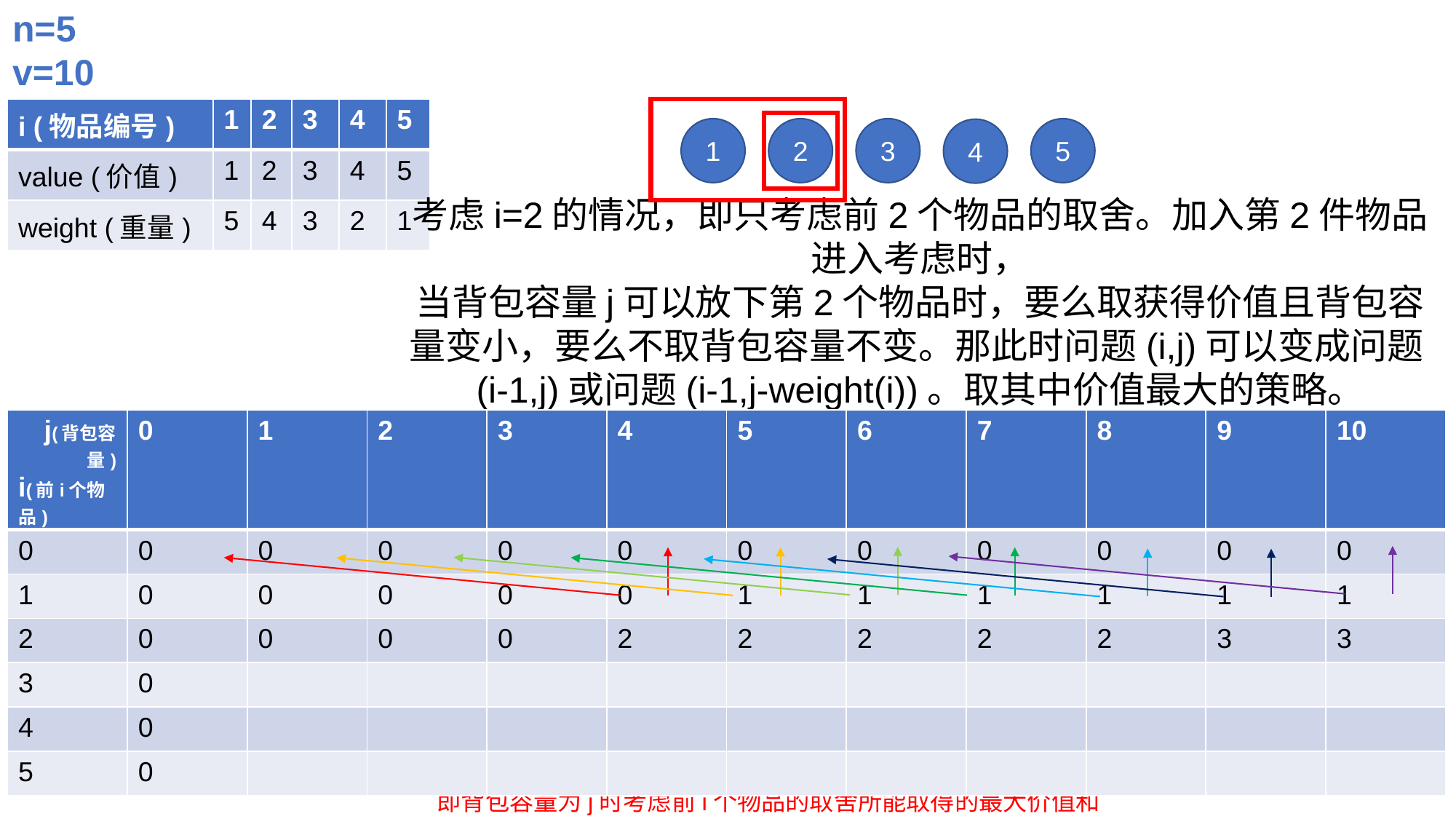

n=5
v=10
| i (物品编号) | 1 | 2 | 3 | 4 | 5 |
| --- | --- | --- | --- | --- | --- |
| value (价值) | 1 | 2 | 3 | 4 | 5 |
| weight (重量) | 5 | 4 | 3 | 2 | 1 |

2
3
5
1
4
考虑i=2的情况，即只考虑前2个物品的取舍。加入第2件物品进入考虑时，
当背包容量j可以放下第2个物品时，要么取获得价值且背包容量变小，要么不取背包容量不变。那此时问题(i,j)可以变成问题(i-1,j)或问题(i-1,j-weight(i))。取其中价值最大的策略。
| j(背包容量) i(前i个物品) | 0 | 1 | 2 | 3 | 4 | 5 | 6 | 7 | 8 | 9 | 10 |
| --- | --- | --- | --- | --- | --- | --- | --- | --- | --- | --- | --- |
| 0 | 0 | 0 | 0 | 0 | 0 | 0 | 0 | 0 | 0 | 0 | 0 |
| 1 | 0 | 0 | 0 | 0 | 0 | 1 | 1 | 1 | 1 | 1 | 1 |
| 2 | 0 | 0 | 0 | 0 | 2 | 2 | 2 | 2 | 2 | 3 | 3 |
| 3 | 0 |  |  |  |  |  |  |  |  |  |  |
| 4 | 0 |  |  |  |  |  |  |  |  |  |  |
| 5 | 0 |  |  |  |  |  |  |  |  |  |  |
表格内的值对应max_Value[i][j]，
即背包容量为j时考虑前i个物品的取舍所能取得的最大价值和